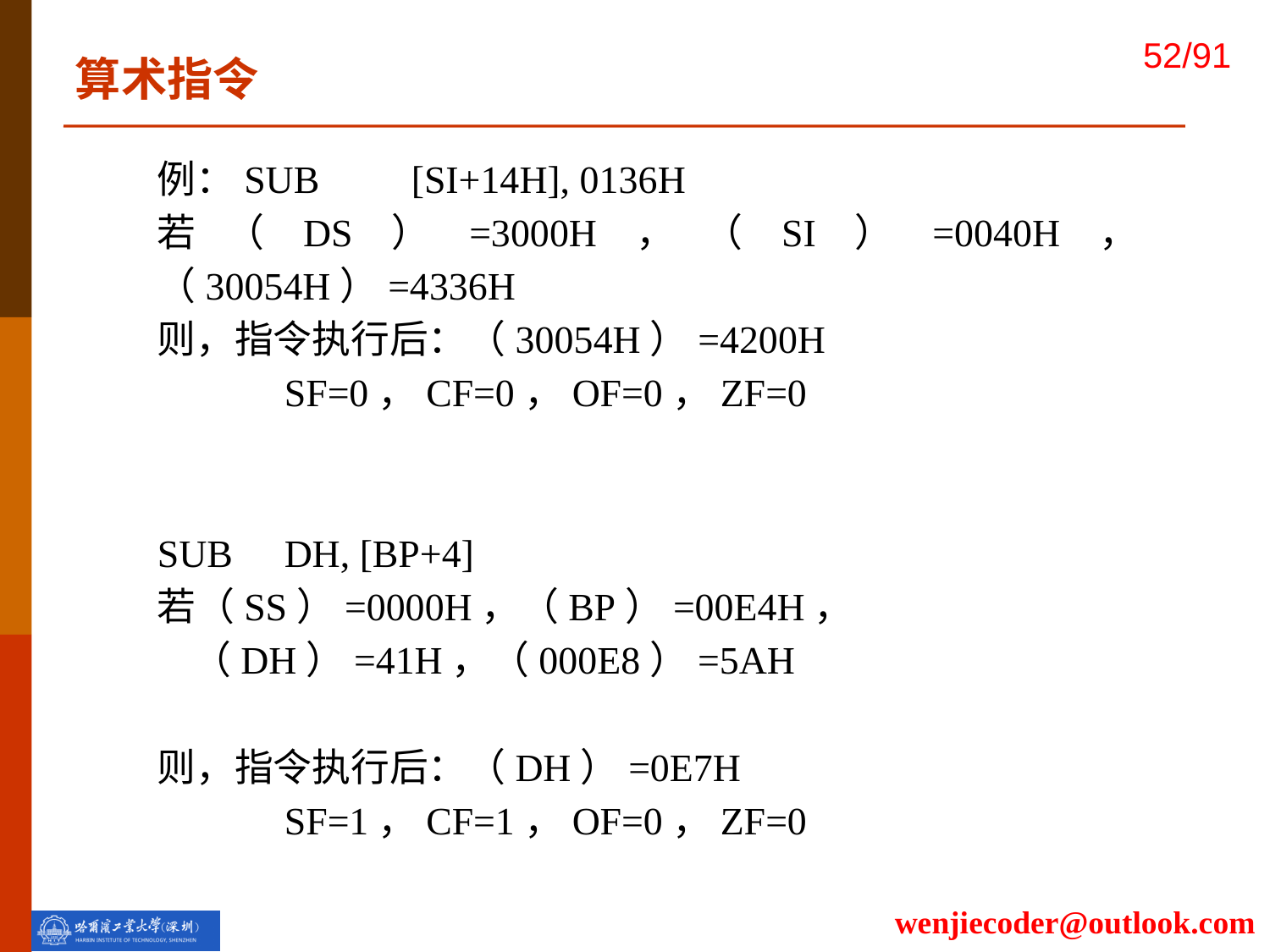

算术指令
例：SUB	[SI+14H], 0136H
若（DS）=3000H，（SI）=0040H，（30054H）=4336H
则，指令执行后：（30054H）=4200H
	SF=0，CF=0，OF=0，ZF=0

SUB	DH, [BP+4]
若（SS）=0000H，（BP）=00E4H，
   （DH）=41H，（000E8）=5AH

则，指令执行后：（DH）=0E7H
	SF=1，CF=1，OF=0，ZF=0